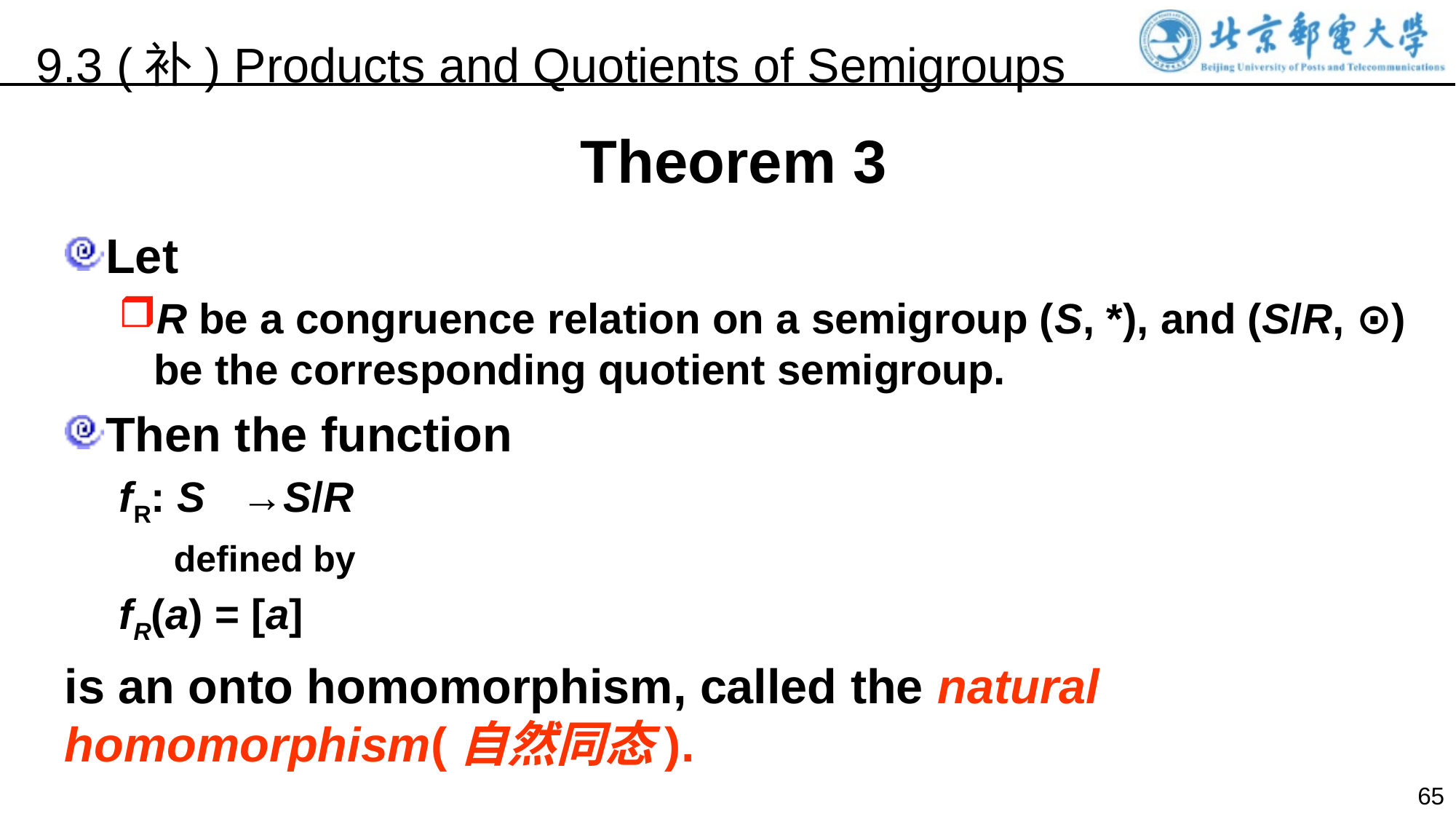

9.3 (补) Products and Quotients of Semigroups
Theorem 3
Let
R be a congruence relation on a semigroup (S, *), and (S/R, ⊙) be the corresponding quotient semigroup.
Then the function
fR: S   →S/R
defined by
fR(a) = [a]
is an onto homomorphism, called the natural homomorphism(自然同态).